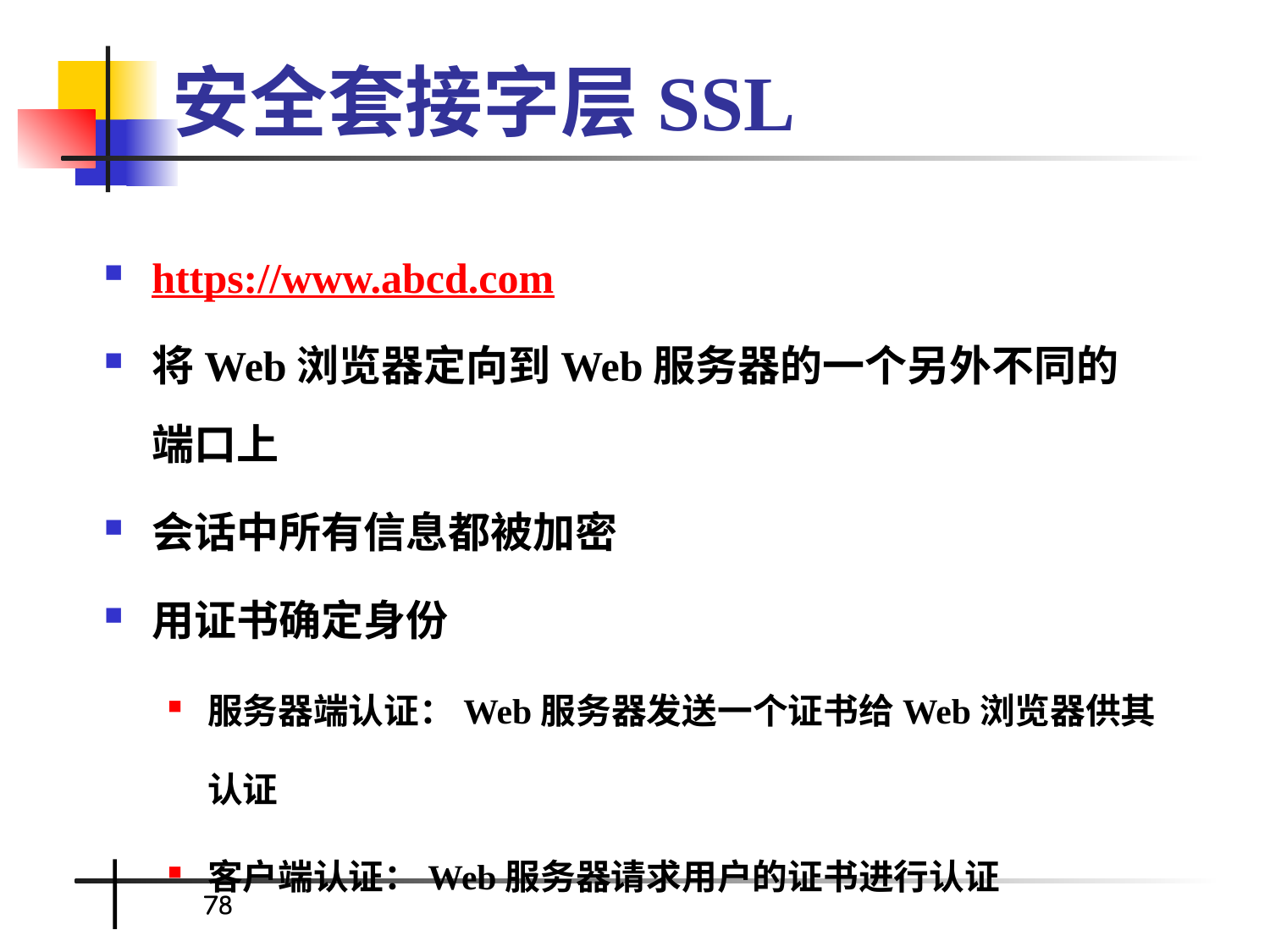

# 安全套接字层SSL
https://www.abcd.com
将Web浏览器定向到Web服务器的一个另外不同的端口上
会话中所有信息都被加密
用证书确定身份
服务器端认证：Web服务器发送一个证书给Web浏览器供其认证
客户端认证：Web服务器请求用户的证书进行认证
78